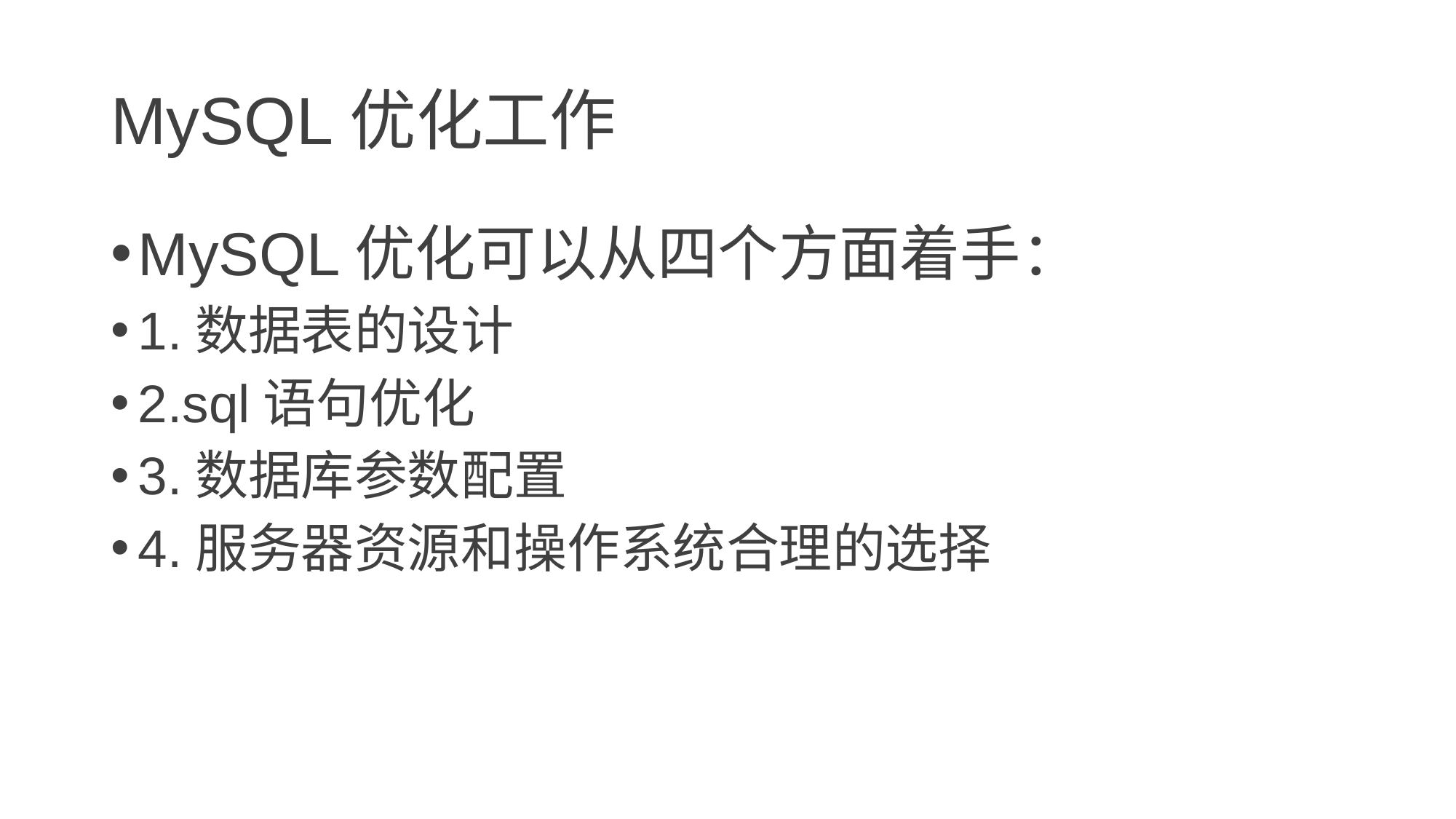

# MySQL优化工作
MySQL优化可以从四个方面着手：
1.数据表的设计
2.sql语句优化
3.数据库参数配置
4.服务器资源和操作系统合理的选择